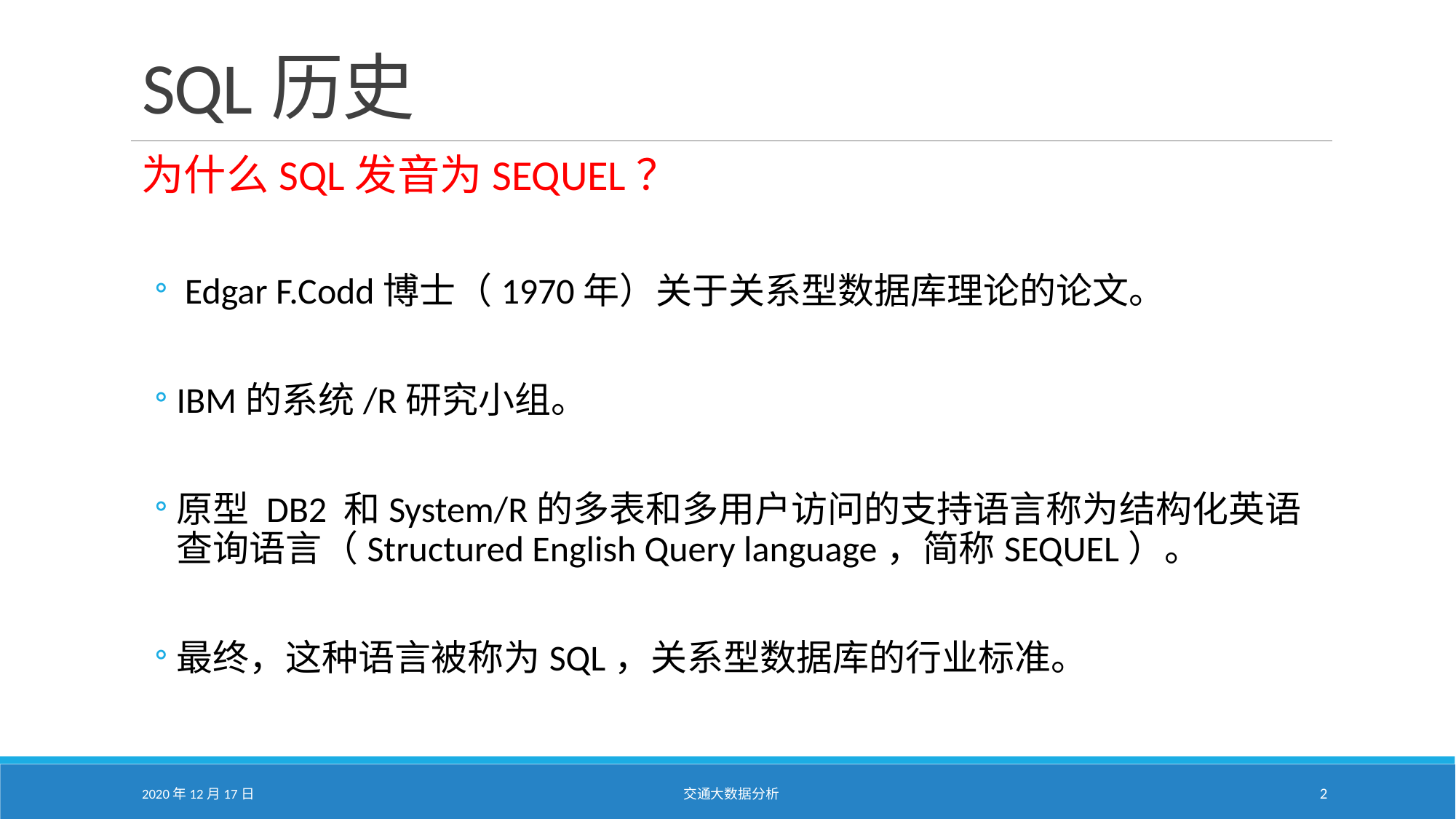

# SQL历史
为什么SQL发音为SEQUEL？

 Edgar F.Codd博士（1970年）关于关系型数据库理论的论文。

IBM的系统/R研究小组。

原型 DB2 和System/R的多表和多用户访问的支持语言称为结构化英语查询语言（Structured English Query language，简称SEQUEL）。

最终，这种语言被称为SQL，关系型数据库的行业标准。
2020年12月17日
交通大数据分析
2